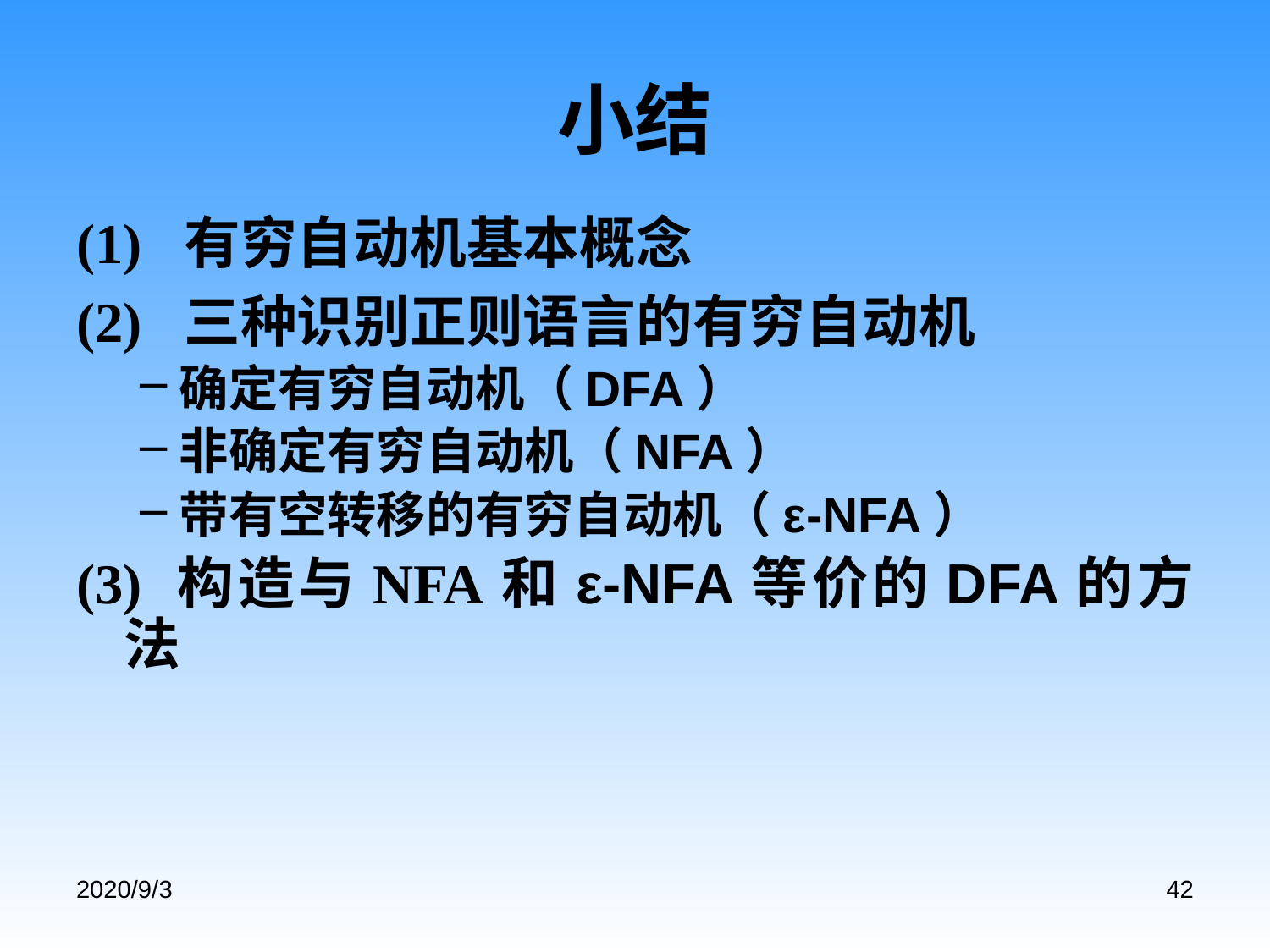

# 小结
(1)  有穷自动机基本概念
(2)  三种识别正则语言的有穷自动机
确定有穷自动机（DFA）
非确定有穷自动机（NFA）
带有空转移的有穷自动机（ε-NFA）
(3) 构造与NFA和ε-NFA等价的DFA的方法
2020/9/3
42